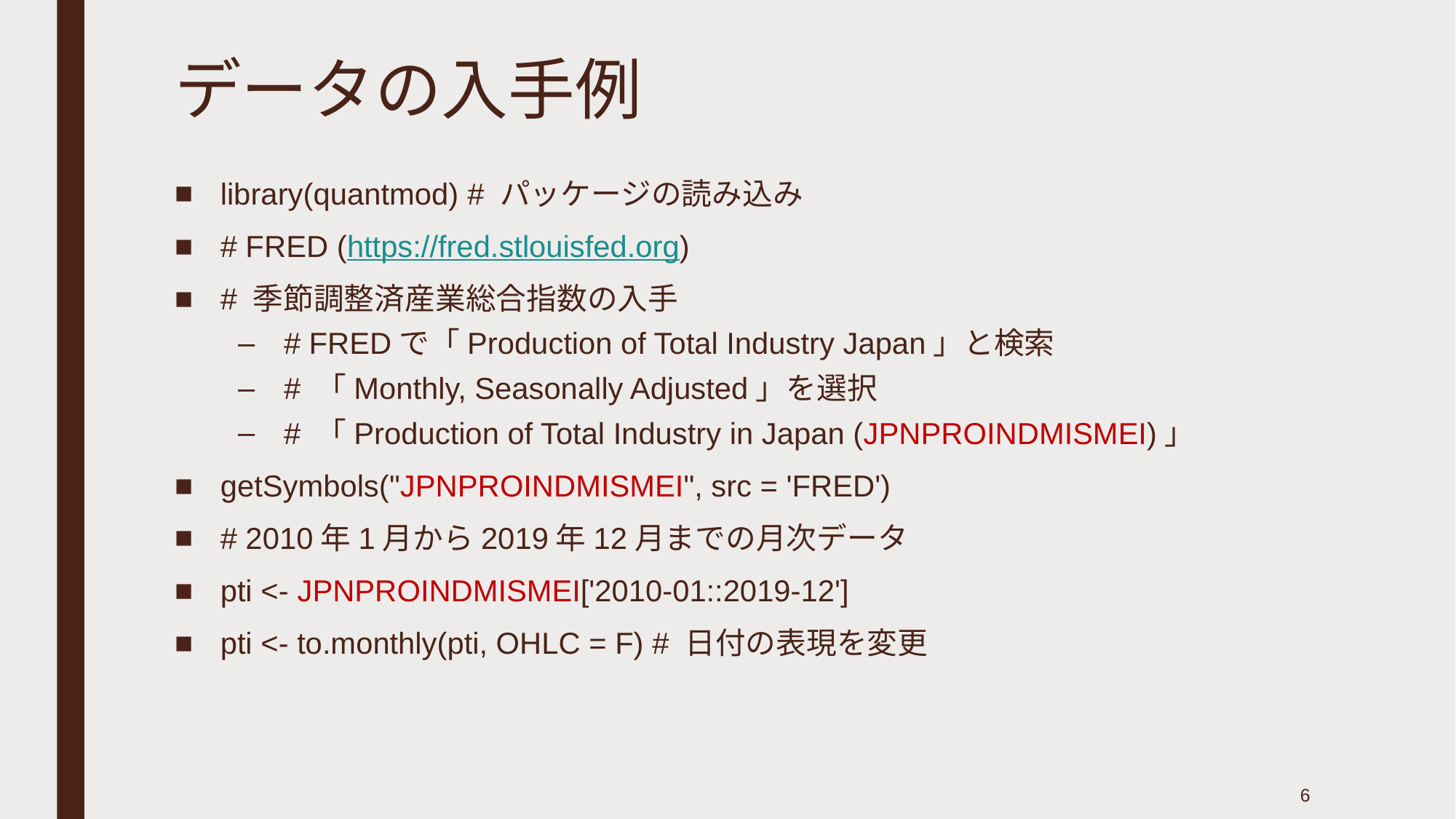

# データの入手例
library(quantmod) # パッケージの読み込み
# FRED (https://fred.stlouisfed.org)
# 季節調整済産業総合指数の入手
# FREDで「Production of Total Industry Japan」と検索
# 「Monthly, Seasonally Adjusted」を選択
# 「Production of Total Industry in Japan (JPNPROINDMISMEI)」
getSymbols("JPNPROINDMISMEI", src = 'FRED')
# 2010年1月から2019年12月までの月次データ
pti <- JPNPROINDMISMEI['2010-01::2019-12']
pti <- to.monthly(pti, OHLC = F) # 日付の表現を変更
6